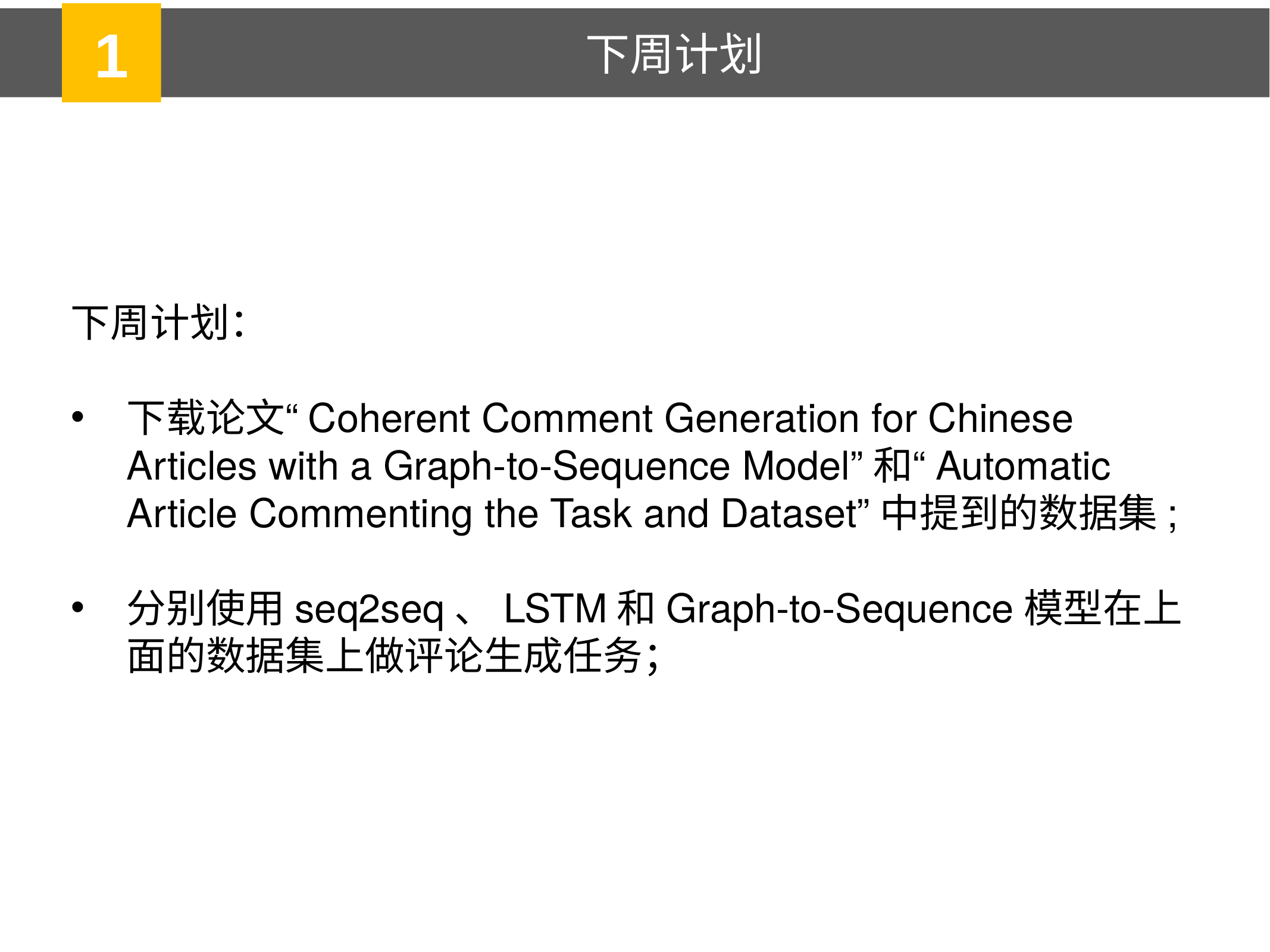

1

下周计划
下周计划：

下载论文“Coherent Comment Generation for Chinese Articles with a Graph-to-Sequence Model”和“Automatic Article Commenting the Task and Dataset”中提到的数据集;

分别使用seq2seq、LSTM和Graph-to-Sequence模型在上面的数据集上做评论生成任务；